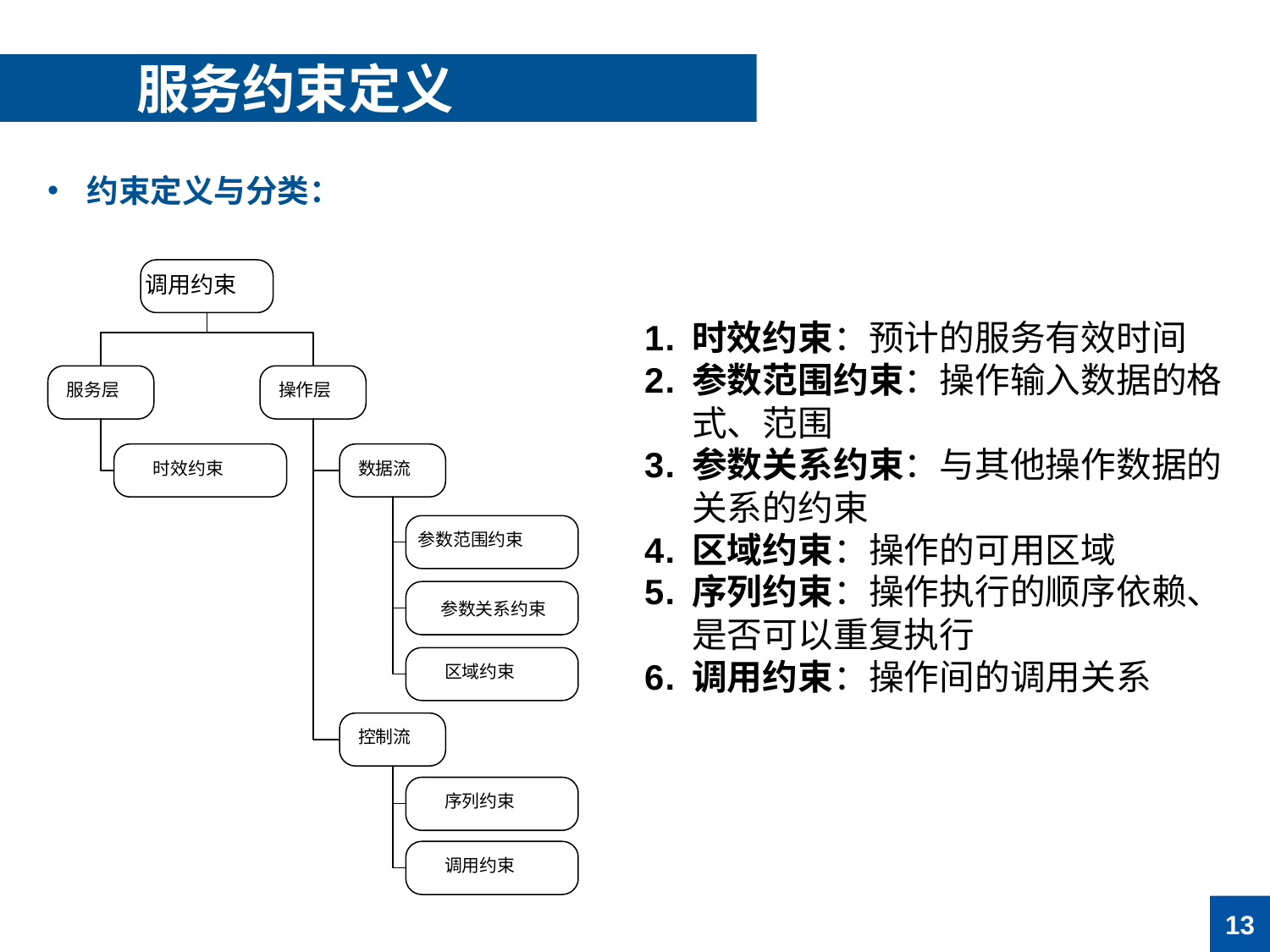

服务约束定义
约束定义与分类：

调用约束

服务层
操作层

时效约束
数据流

参数范围约束

参数关系约束

区域约束

控制流

序列约束

调用约束
时效约束：预计的服务有效时间
参数范围约束：操作输入数据的格式、范围
参数关系约束：与其他操作数据的关系的约束
区域约束：操作的可用区域
序列约束：操作执行的顺序依赖、是否可以重复执行
调用约束：操作间的调用关系
13